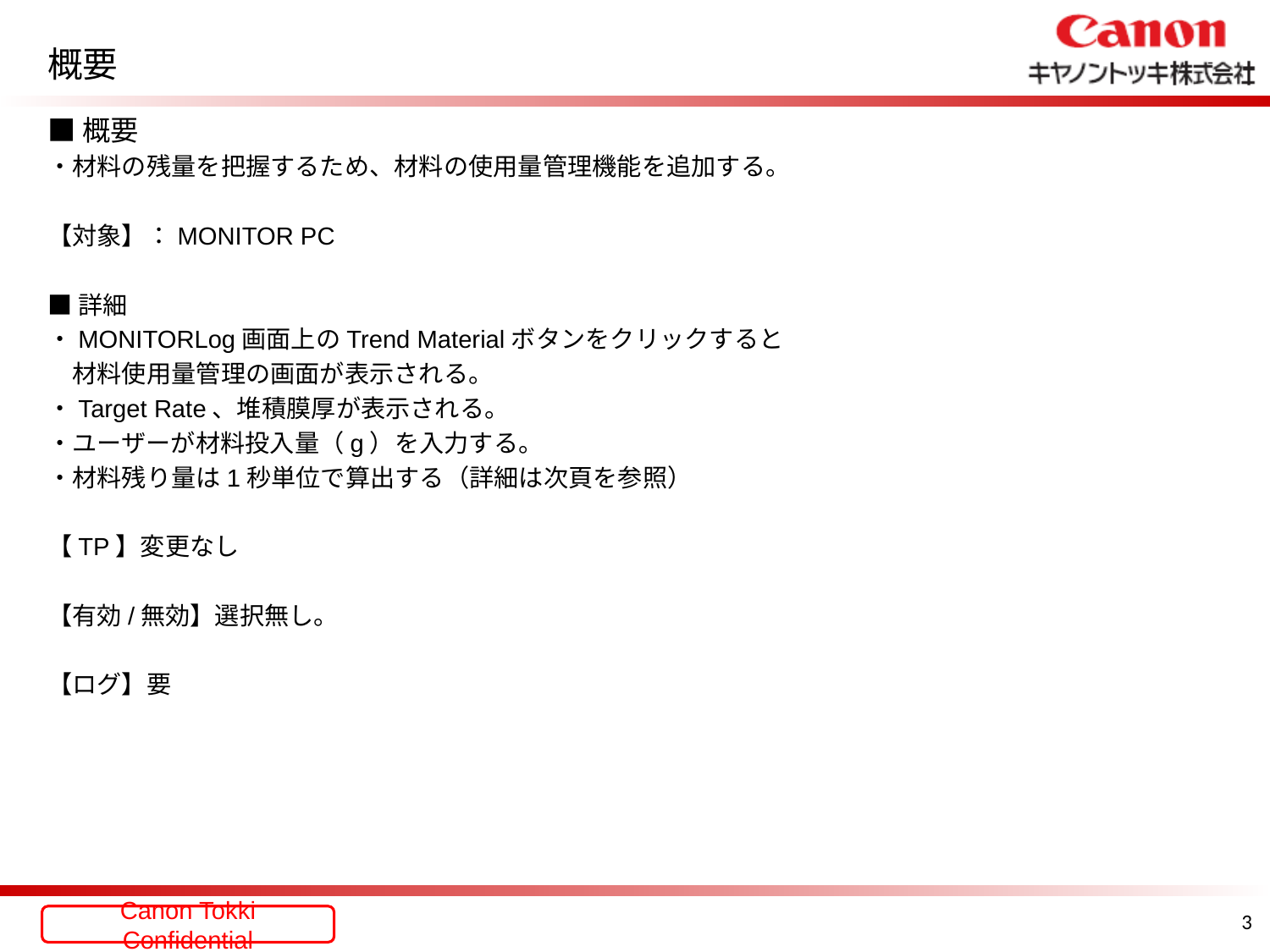

概要
■概要
・材料の残量を把握するため、材料の使用量管理機能を追加する。

【対象】：MONITOR PC

■詳細
・MONITORLog画面上のTrend Materialボタンをクリックすると
　材料使用量管理の画面が表示される。
・Target Rate、堆積膜厚が表示される。
・ユーザーが材料投入量（g）を入力する。
・材料残り量は1秒単位で算出する（詳細は次頁を参照）

【TP】変更なし

【有効/無効】選択無し。

【ログ】要

3